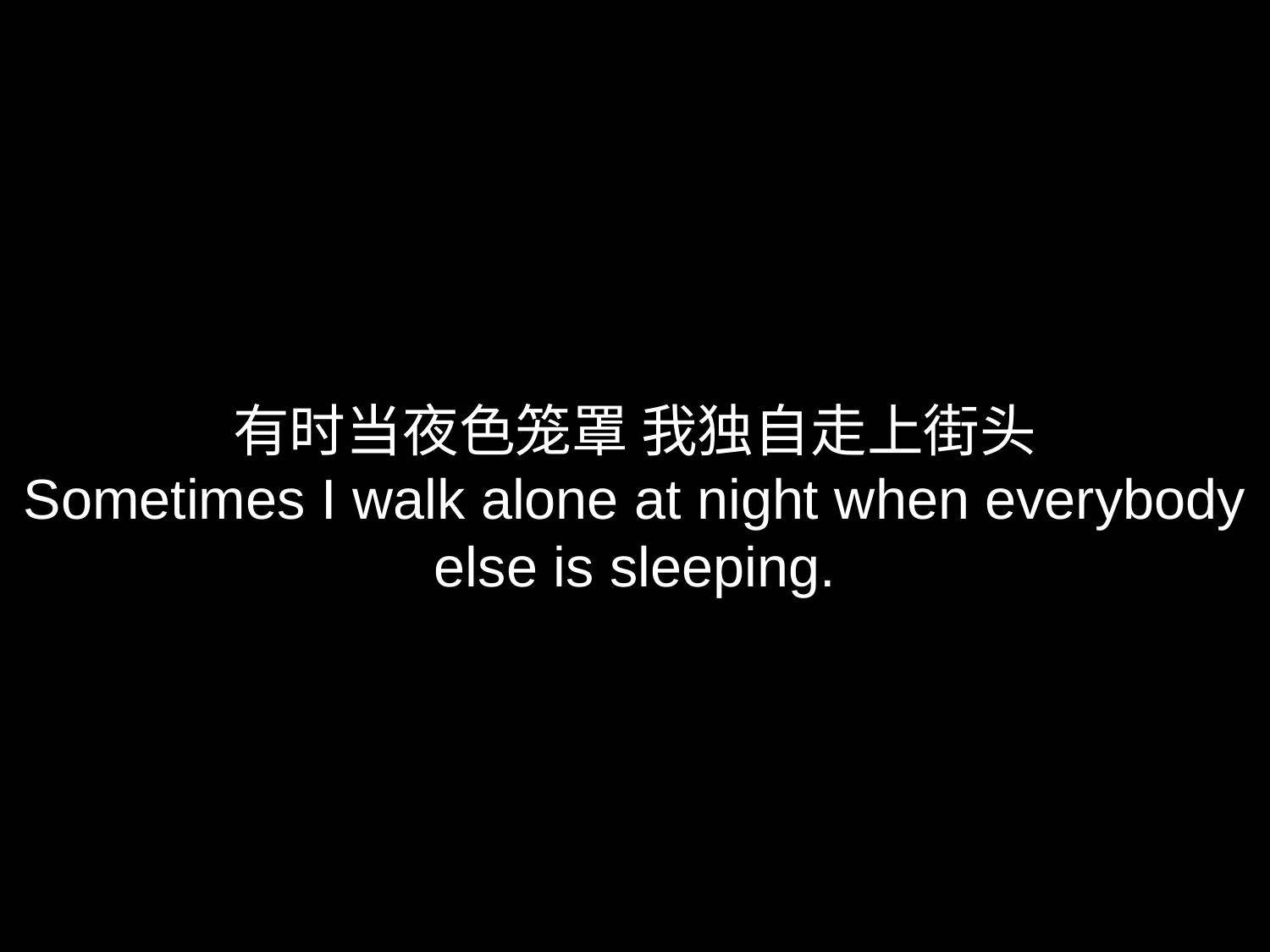

有时当夜色笼罩 我独自走上街头
Sometimes I walk alone at night when everybody else is sleeping.